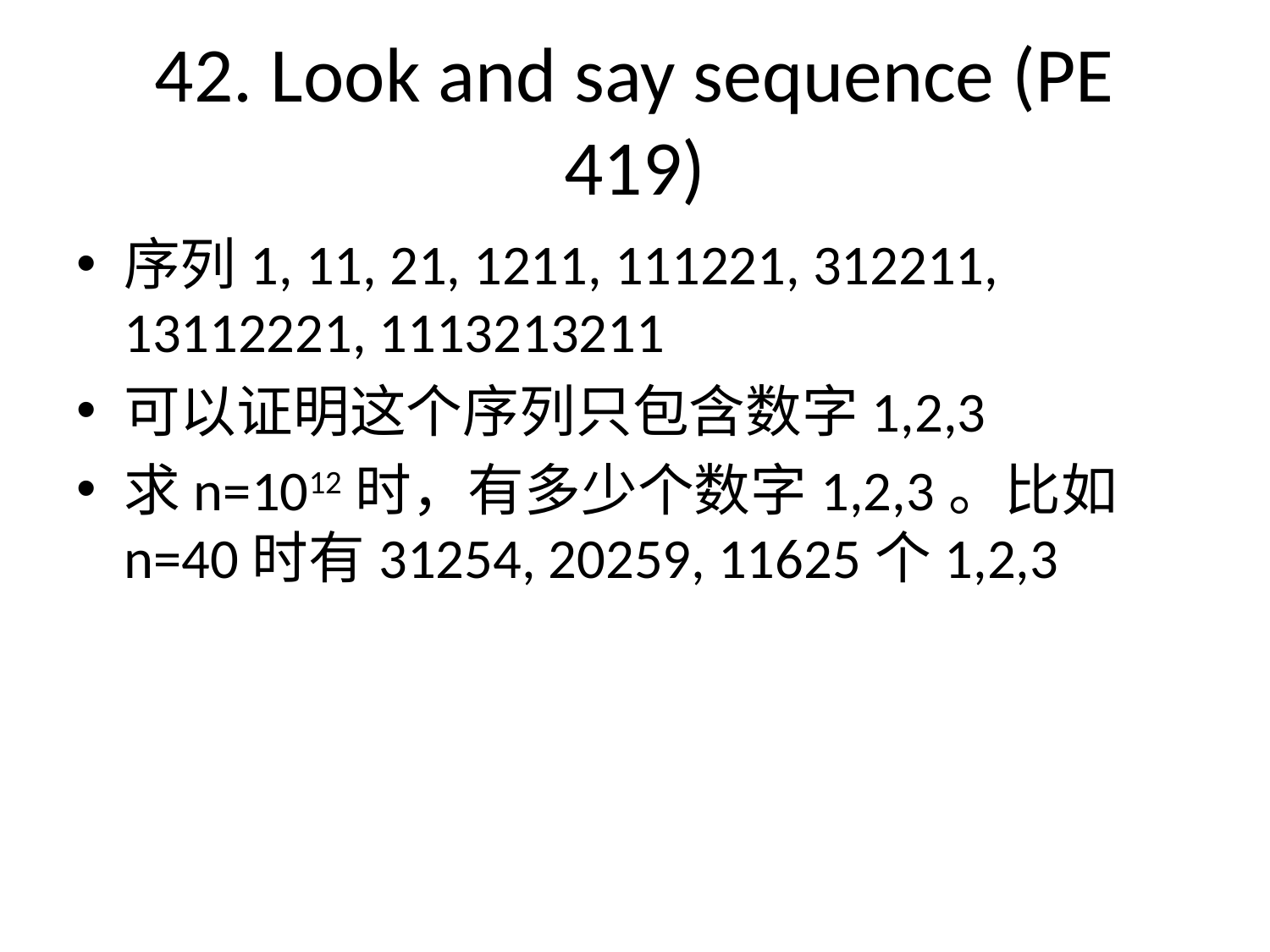

# 42. Look and say sequence (PE 419)
序列1, 11, 21, 1211, 111221, 312211, 13112221, 1113213211
可以证明这个序列只包含数字1,2,3
求n=1012时，有多少个数字1,2,3。比如n=40时有31254, 20259, 11625个1,2,3